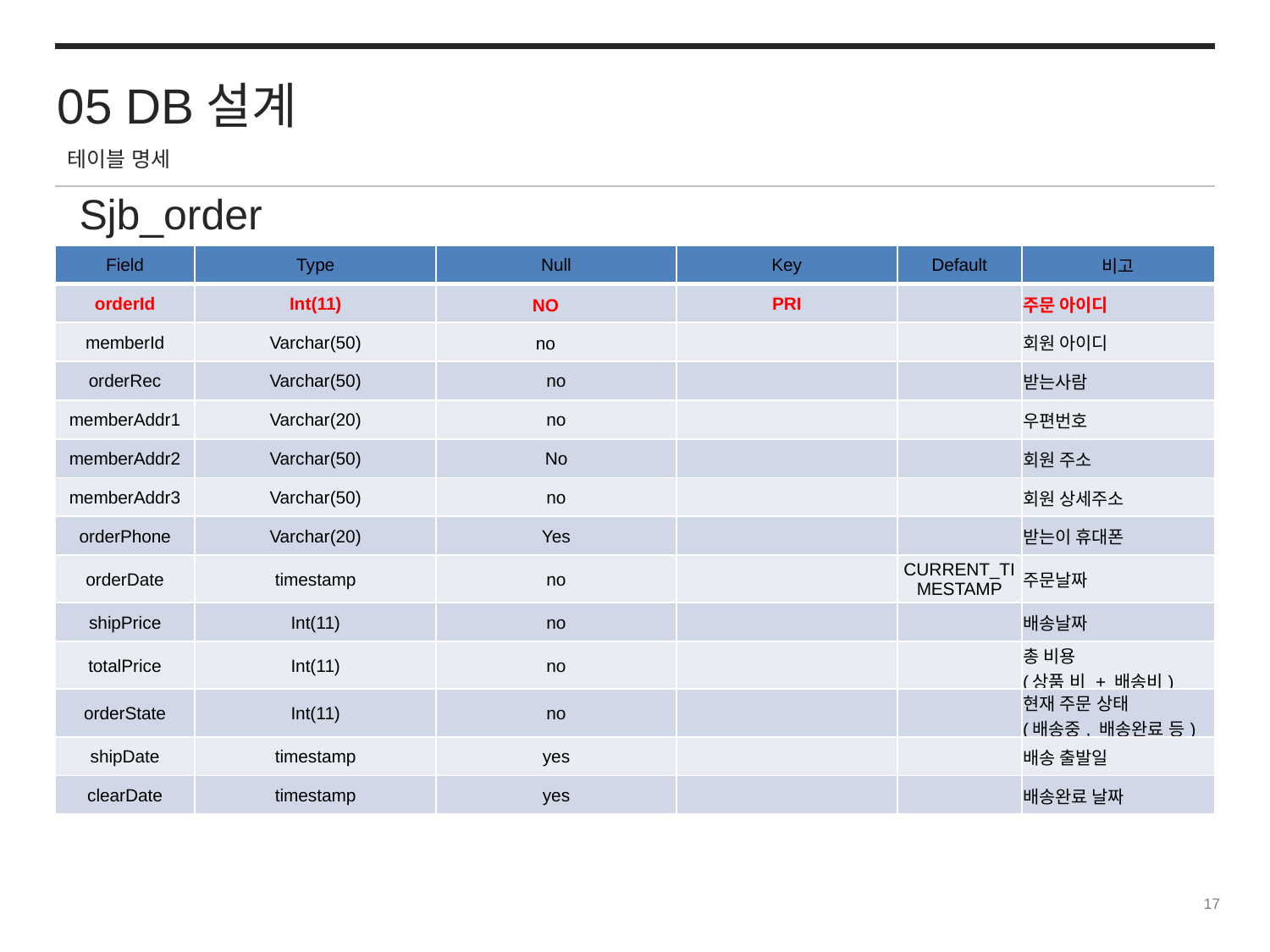

05 DB설계
테이블 명세
 Sjb_order
| Field | Type | Null | Key | Default | 비고 |
| --- | --- | --- | --- | --- | --- |
| orderId | Int(11) | NO | PRI |  | 주문 아이디 |
| memberId | Varchar(50) | no |  |  | 회원 아이디 |
| orderRec | Varchar(50) | no |  |  | 받는사람 |
| memberAddr1 | Varchar(20) | no |  |  | 우편번호 |
| memberAddr2 | Varchar(50) | No |  |  | 회원 주소 |
| memberAddr3 | Varchar(50) | no |  |  | 회원 상세주소 |
| orderPhone | Varchar(20) | Yes |  |  | 받는이 휴대폰 |
| orderDate | timestamp | no |  | CURRENT\_TIMESTAMP | 주문날짜 |
| shipPrice | Int(11) | no |  |  | 배송날짜 |
| totalPrice | Int(11) | no |  |  | 총 비용 (상품 비 + 배송비) |
| orderState | Int(11) | no |  |  | 현재 주문 상태 (배송중, 배송완료 등) |
| shipDate | timestamp | yes |  |  | 배송 출발일 |
| clearDate | timestamp | yes |  |  | 배송완료 날짜 |